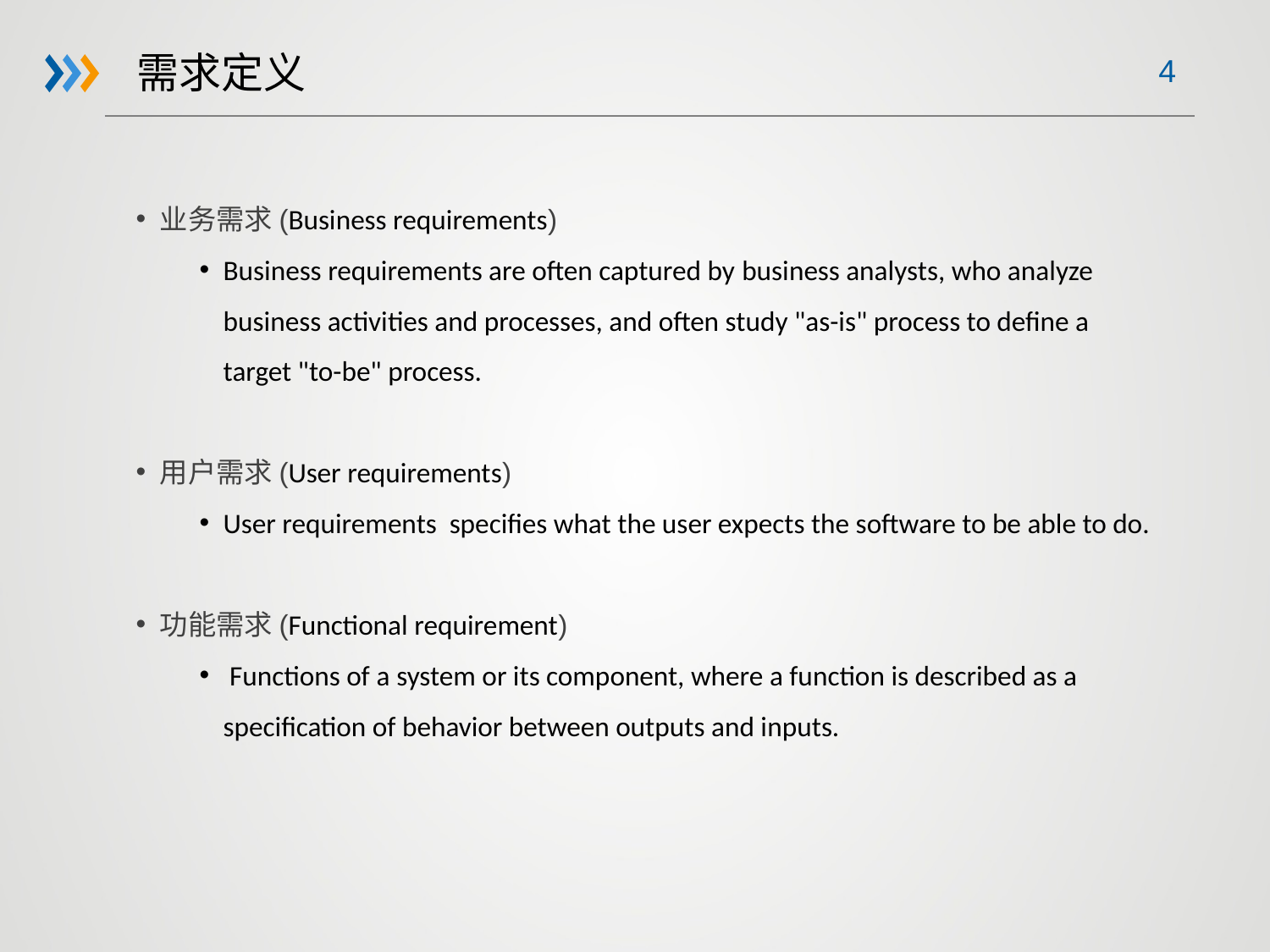

需求定义
业务需求(Business requirements)
Business requirements are often captured by business analysts, who analyze business activities and processes, and often study "as-is" process to define a target "to-be" process.

用户需求(User requirements)
User requirements  specifies what the user expects the software to be able to do.

功能需求(Functional requirement)
 Functions of a system or its component, where a function is described as a specification of behavior between outputs and inputs.